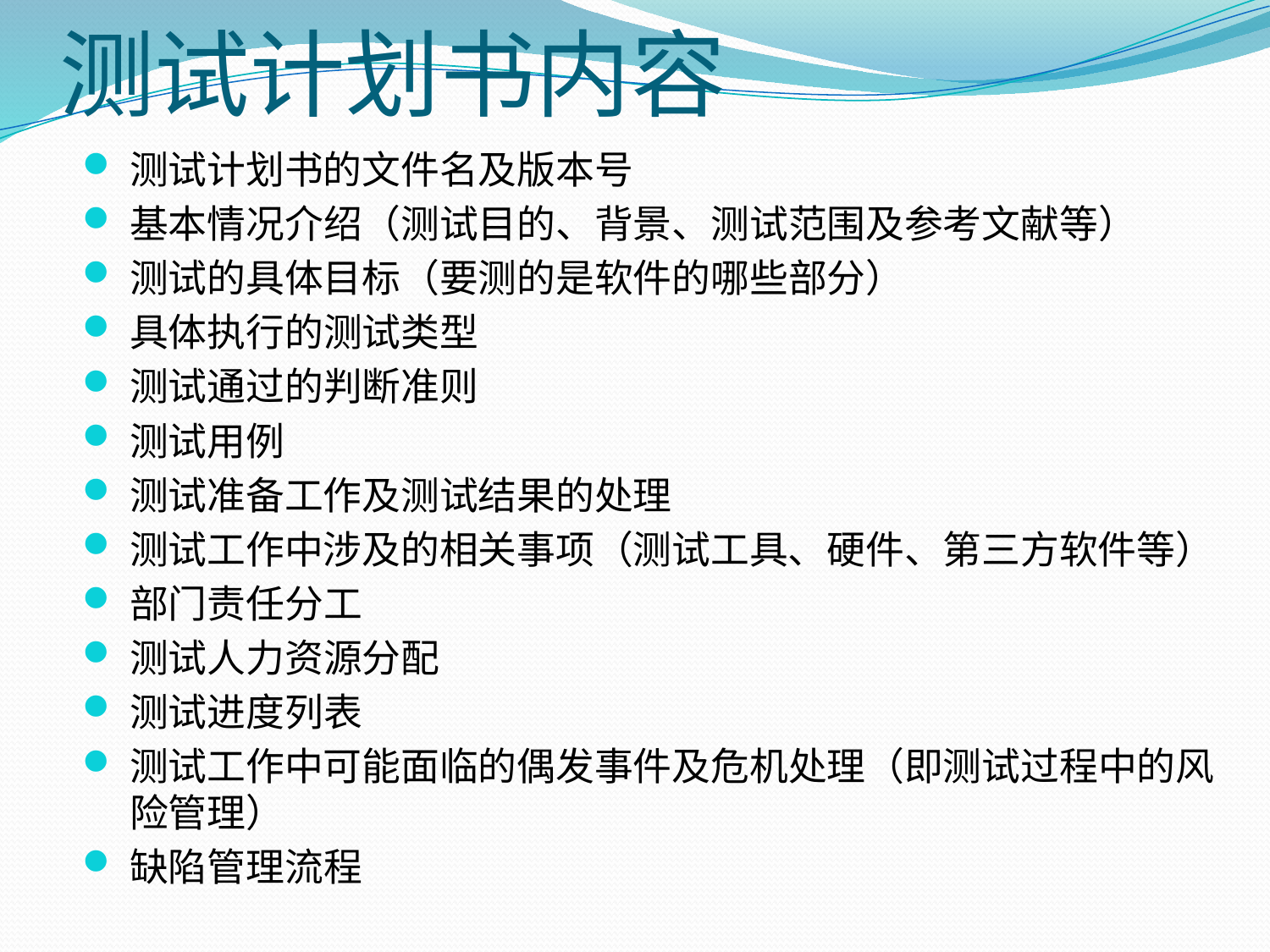

# 测试计划书内容
测试计划书的文件名及版本号
基本情况介绍（测试目的、背景、测试范围及参考文献等）
测试的具体目标（要测的是软件的哪些部分）
具体执行的测试类型
测试通过的判断准则
测试用例
测试准备工作及测试结果的处理
测试工作中涉及的相关事项（测试工具、硬件、第三方软件等）
部门责任分工
测试人力资源分配
测试进度列表
测试工作中可能面临的偶发事件及危机处理（即测试过程中的风险管理）
缺陷管理流程